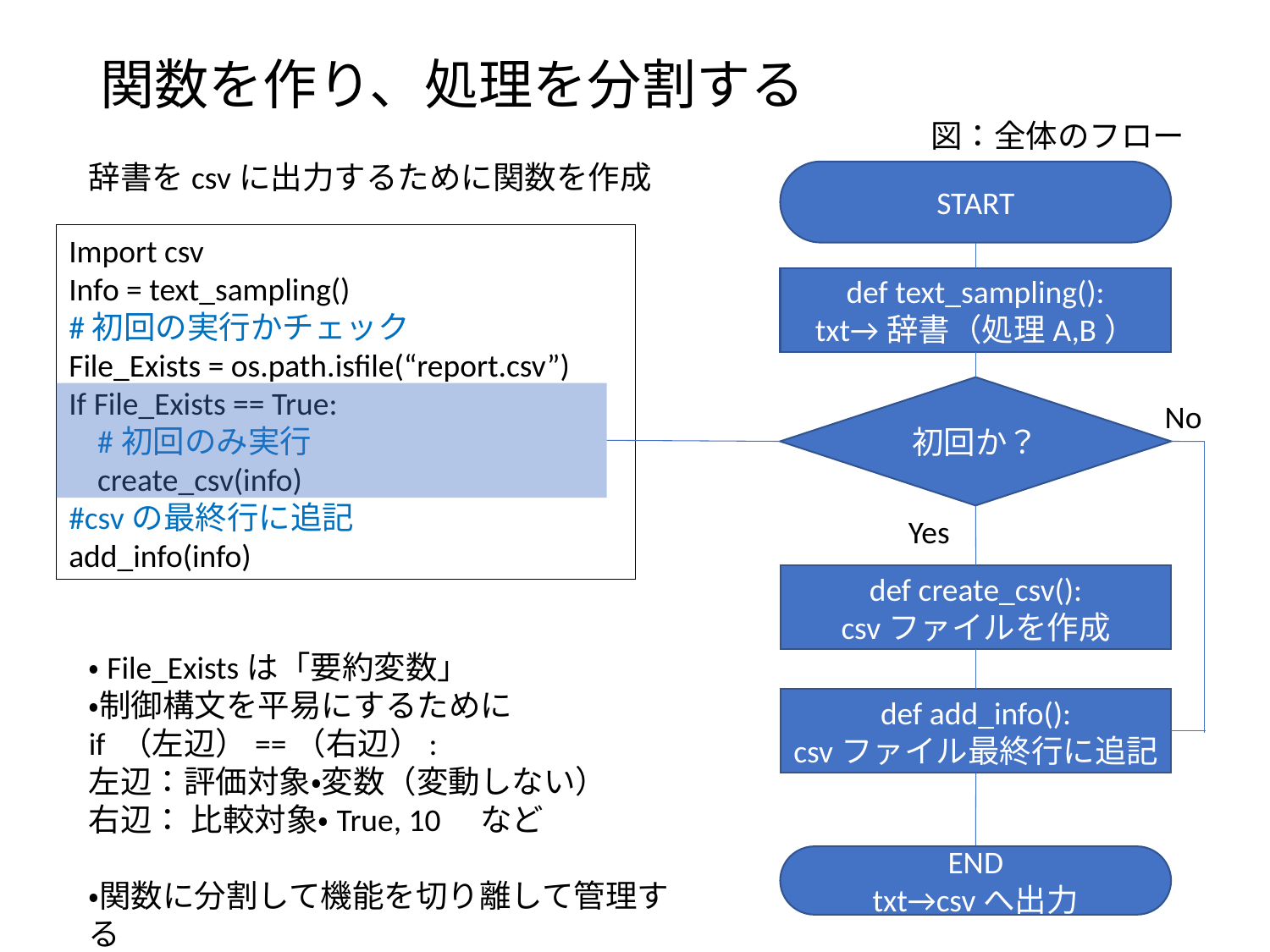

# 関数を作り、処理を分割する
図：全体のフロー
辞書をcsvに出力するために関数を作成
START
Import csv
Info = text_sampling()
#初回の実行かチェック
File_Exists = os.path.isfile(“report.csv”)
If File_Exists == True:
    #初回のみ実行
    create_csv(info)
#csvの最終行に追記
add_info(info)

def text_sampling():
txt→辞書（処理A,B）
初回か？
No
Yes
def create_csv():
csvファイルを作成
・File_Existsは「要約変数」
・制御構文を平易にするために
if （左辺）==（右辺）:
左辺：評価対象・変数（変動しない）
右辺： 比較対象・True, 10　など

・関数に分割して機能を切り離して管理する
def add_info():
csvファイル最終行に追記
END
txt→csvへ出力